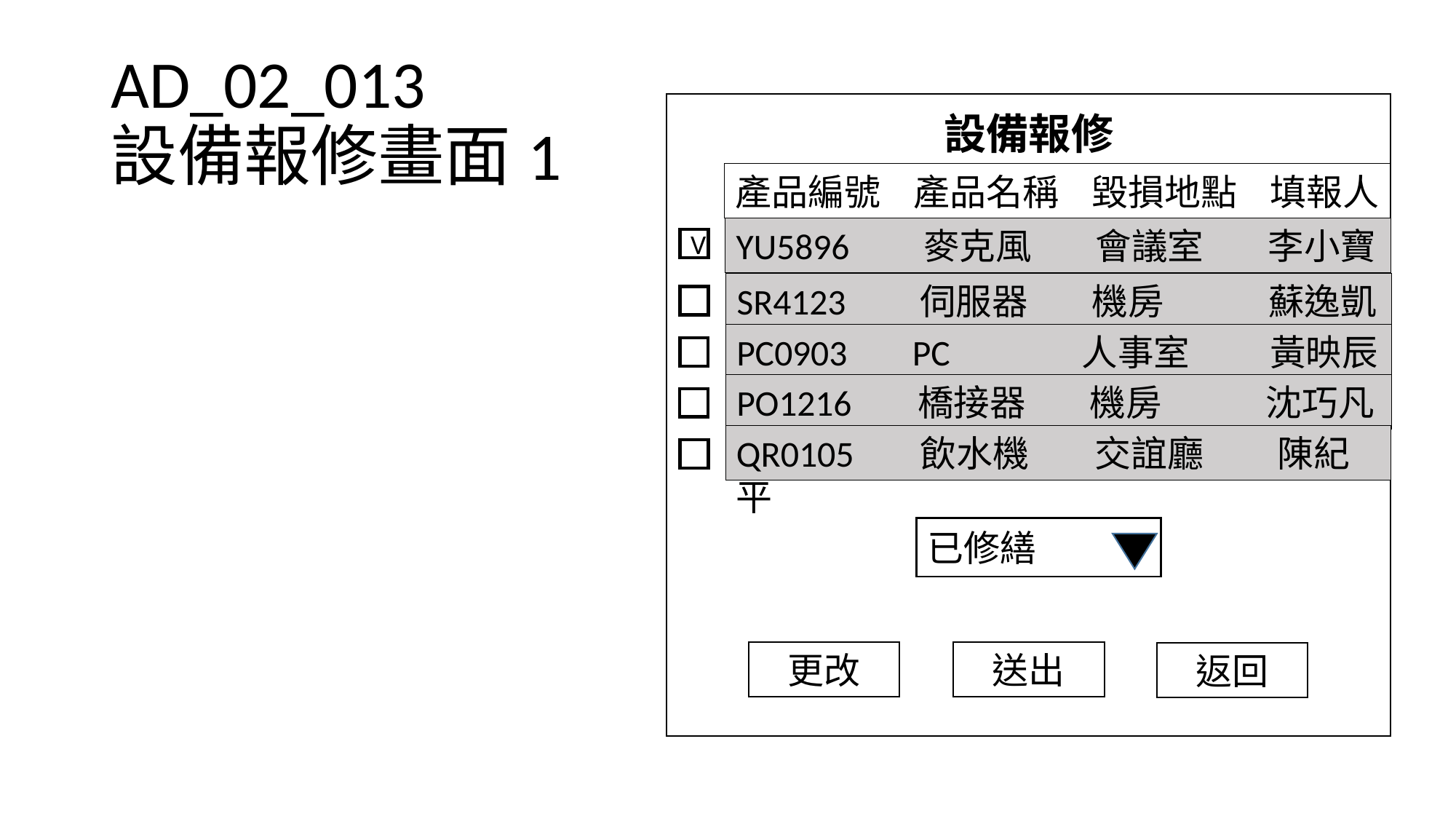

# AD_02_013 設備報修畫面1

設備報修
產品編號    產品名稱    毀損地點    填報人
YU5896        麥克風        會議室        李小寶
V
SR4123        伺服器        機房             蘇逸凱

PC0903        PC               人事室          黃映辰

PO1216       橋接器        機房             沈巧凡

QR0105       飲水機        交誼廳         陳紀平

已修繕

送出
更改
返回